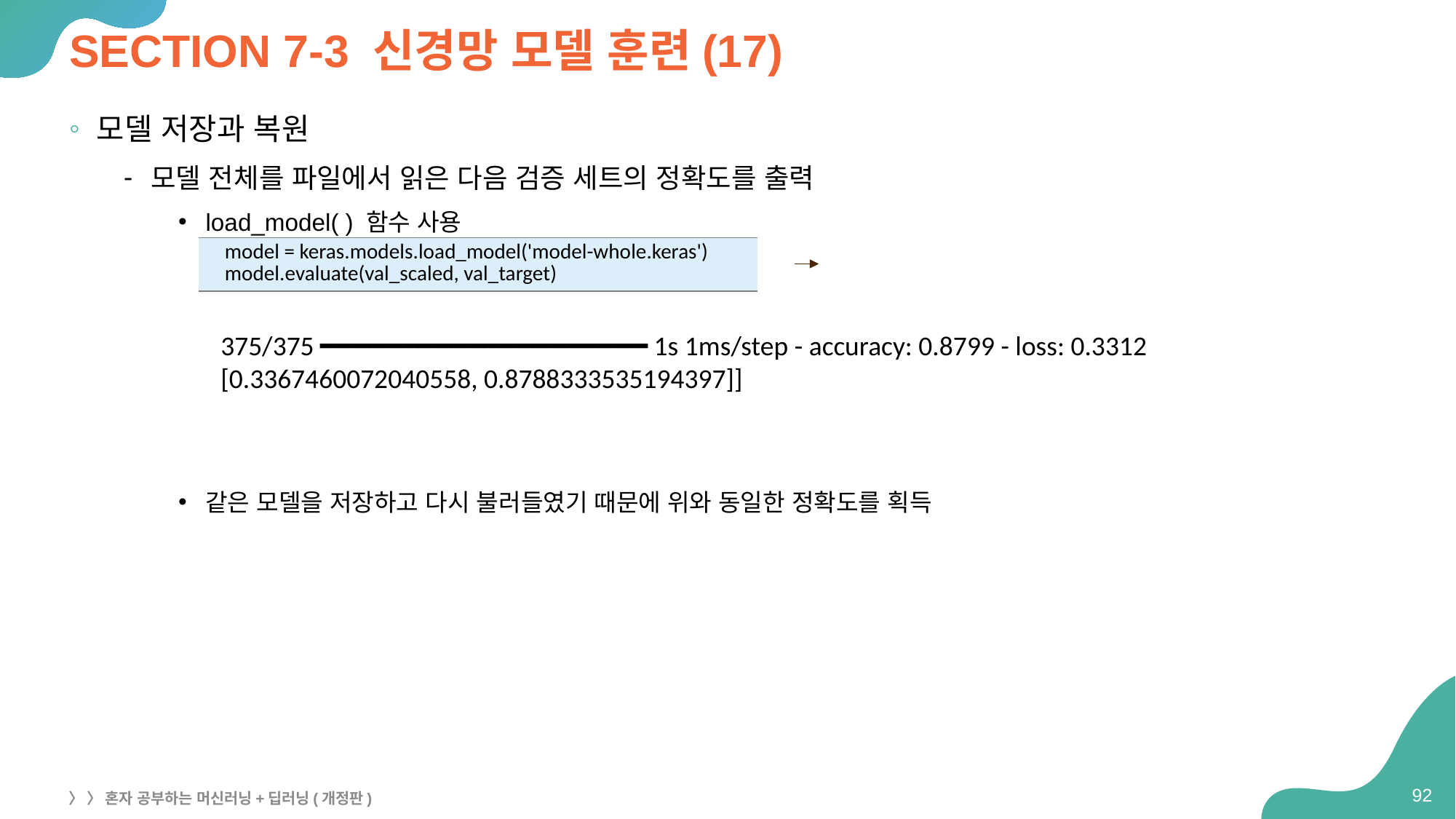

# SECTION 7-3 신경망 모델 훈련(17)
모델 저장과 복원
모델 전체를 파일에서 읽은 다음 검증 세트의 정확도를 출력
load_model( ) 함수 사용

같은 모델을 저장하고 다시 불러들였기 때문에 위와 동일한 정확도를 획득
| model = keras.models.load\_model('model-whole.keras') model.evaluate(val\_scaled, val\_target) |
| --- |
375/375 ━━━━━━━━━━━━━━━━━━━━ 1s 1ms/step - accuracy: 0.8799 - loss: 0.3312
[0.3367460072040558, 0.8788333535194397]]
92
〉 〉 혼자 공부하는 머신러닝+딥러닝(개정판)